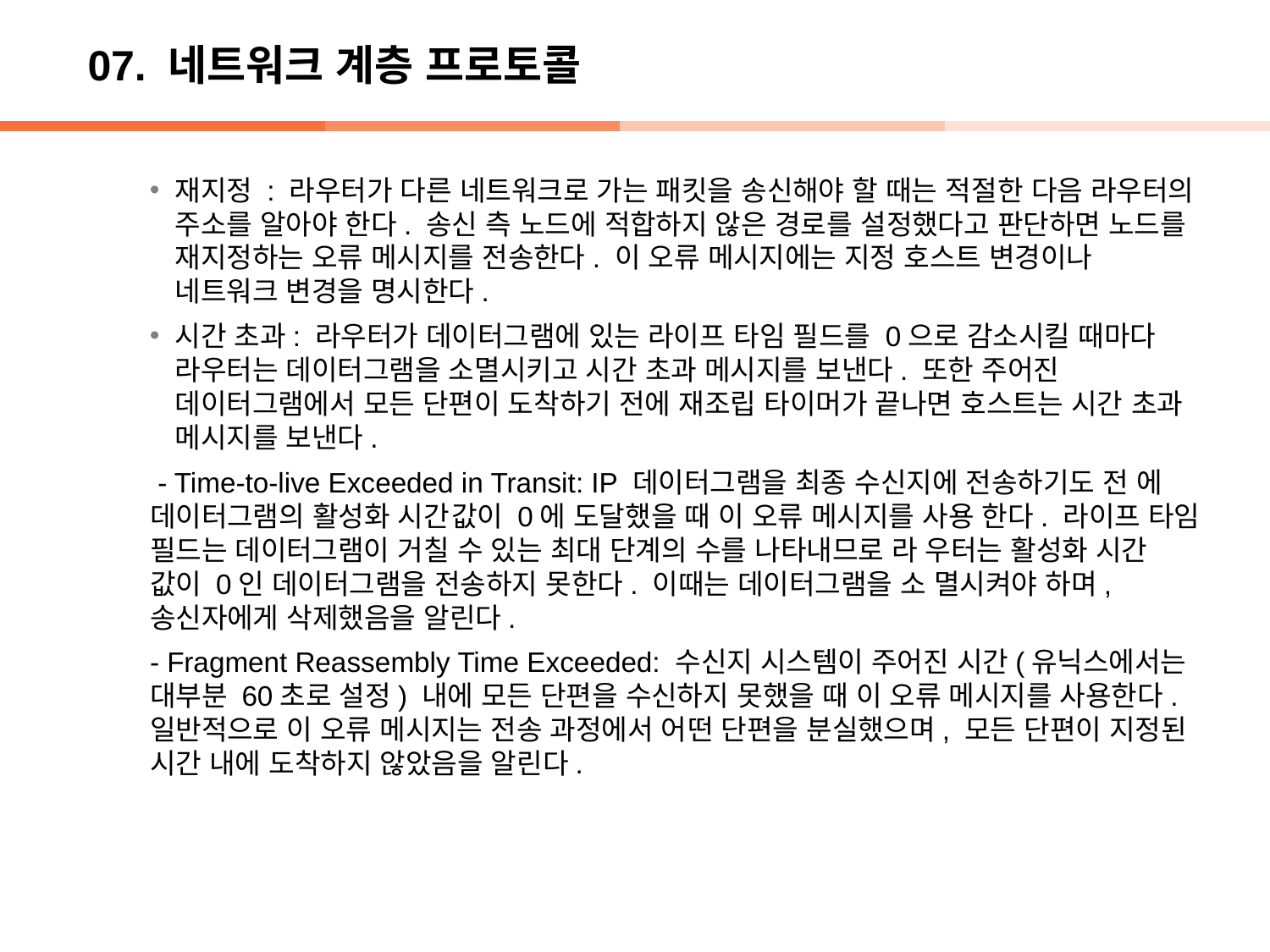

# 07. 네트워크 계층 프로토콜
재지정 : 라우터가 다른 네트워크로 가는 패킷을 송신해야 할 때는 적절한 다음 라우터의 주소를 알아야 한다. 송신 측 노드에 적합하지 않은 경로를 설정했다고 판단하면 노드를 재지정하는 오류 메시지를 전송한다. 이 오류 메시지에는 지정 호스트 변경이나 네트워크 변경을 명시한다.
시간 초과: 라우터가 데이터그램에 있는 라이프 타임 필드를 0으로 감소시킬 때마다 라우터는 데이터그램을 소멸시키고 시간 초과 메시지를 보낸다. 또한 주어진 데이터그램에서 모든 단편이 도착하기 전에 재조립 타이머가 끝나면 호스트는 시간 초과 메시지를 보낸다.
 - Time-to-live Exceeded in Transit: IP 데이터그램을 최종 수신지에 전송하기도 전 에 데이터그램의 활성화 시간 값이 0에 도달했을 때 이 오류 메시지를 사용 한다. 라이프 타임 필드는 데이터그램이 거칠 수 있는 최대 단계의 수를 나타내므로 라 우터는 활성화 시간 값이 0인 데이터그램을 전송하지 못한다. 이때는 데이터그램을 소 멸시켜야 하며, 송신자에게 삭제했음을 알린다.
- Fragment Reassembly Time Exceeded: 수신지 시스템이 주어진 시간(유닉스에서는 대부분 60초로 설정) 내에 모든 단편을 수신하지 못했을 때 이 오류 메시지를 사용한다. 일반적으로 이 오류 메시지는 전송 과정에서 어떤 단편을 분실했으며, 모든 단편이 지정된 시간 내에 도착하지 않았음을 알린다.